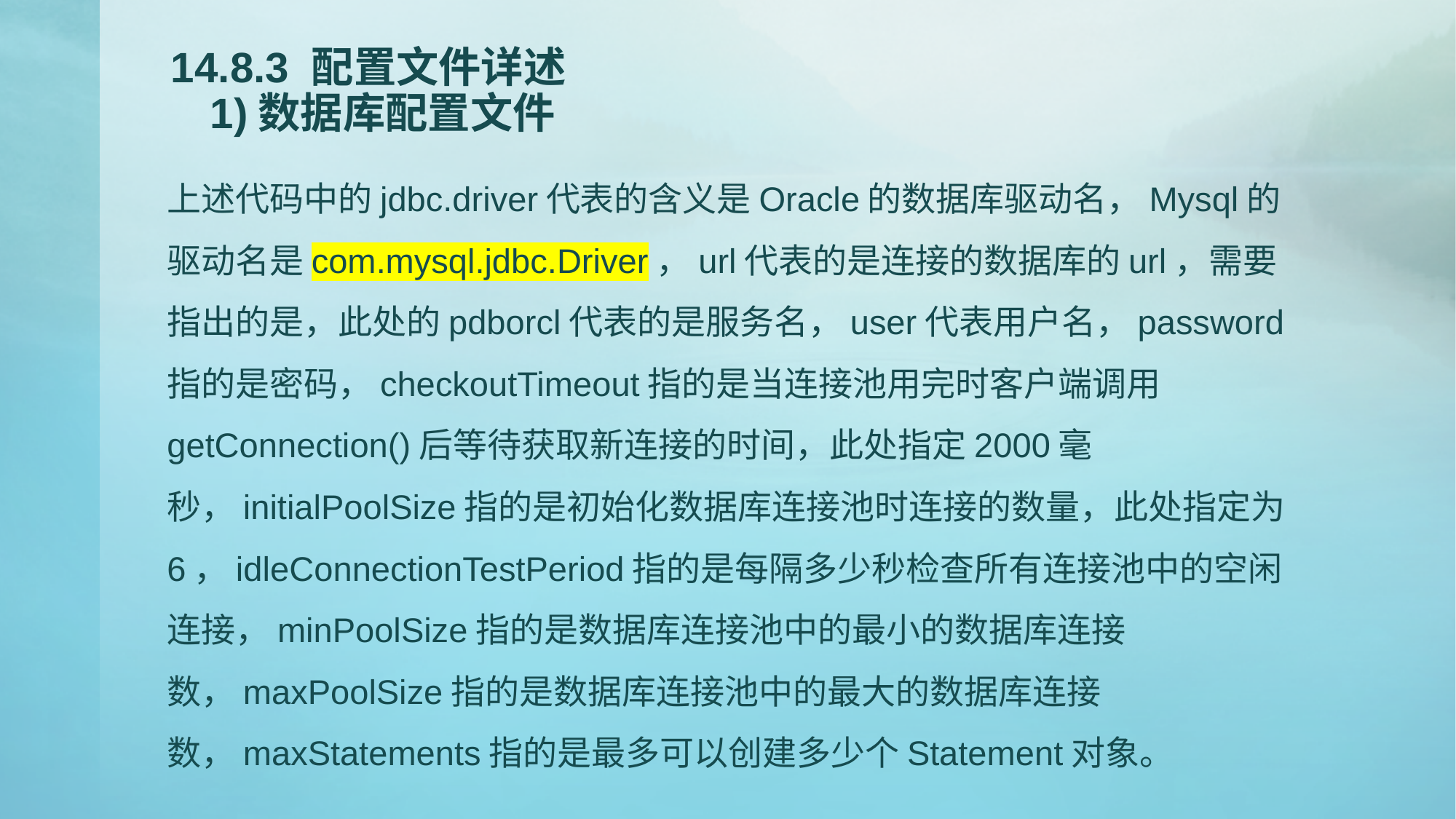

# 14.8.3 配置文件详述 1)数据库配置文件
上述代码中的jdbc.driver代表的含义是Oracle的数据库驱动名，Mysql的驱动名是com.mysql.jdbc.Driver，url代表的是连接的数据库的url，需要指出的是，此处的pdborcl代表的是服务名，user代表用户名，password指的是密码，checkoutTimeout指的是当连接池用完时客户端调用getConnection()后等待获取新连接的时间，此处指定2000毫秒，initialPoolSize指的是初始化数据库连接池时连接的数量，此处指定为6，idleConnectionTestPeriod指的是每隔多少秒检查所有连接池中的空闲连接，minPoolSize指的是数据库连接池中的最小的数据库连接数，maxPoolSize指的是数据库连接池中的最大的数据库连接数，maxStatements指的是最多可以创建多少个Statement对象。